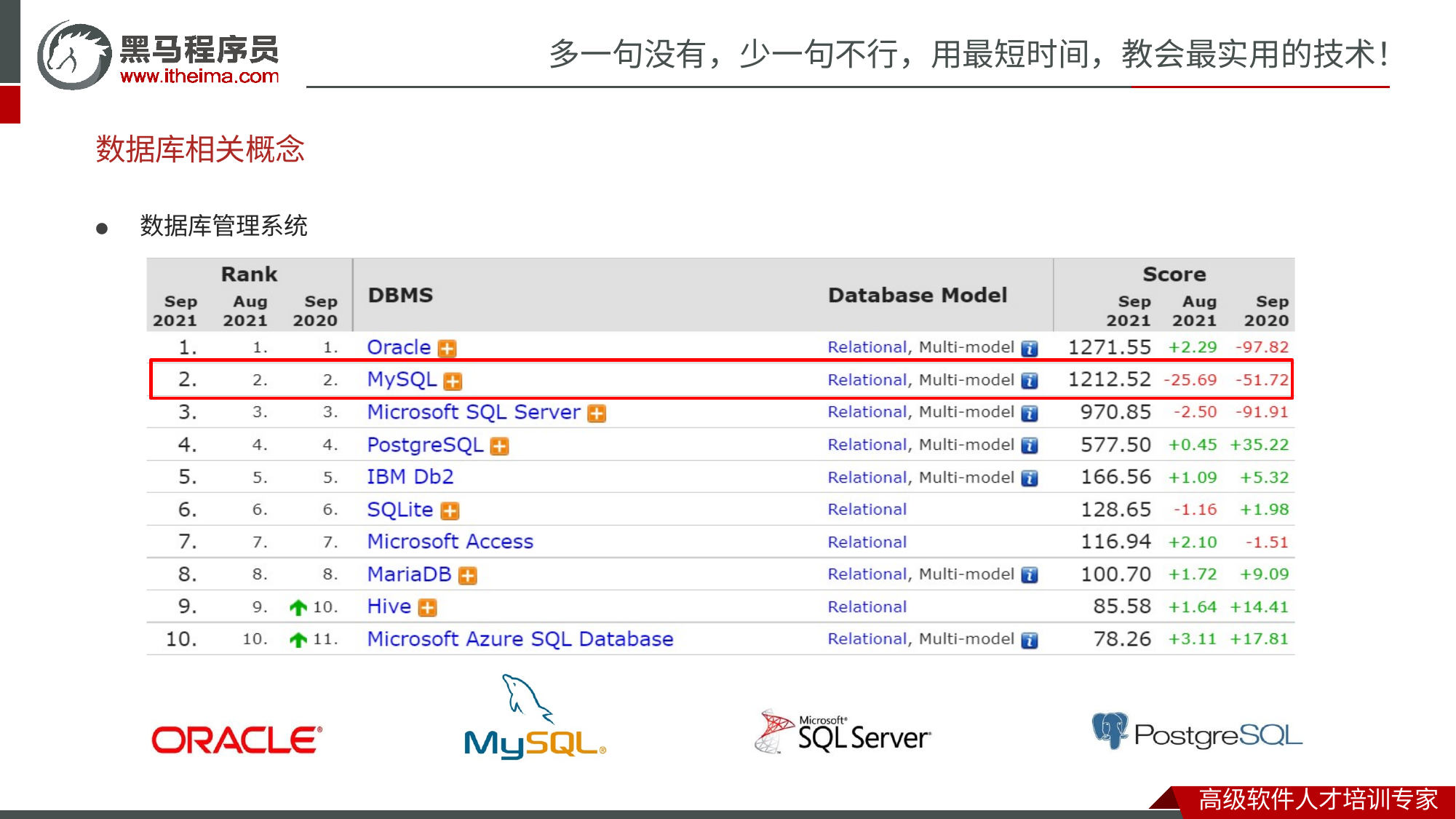

# 多一句没有，少一句不行，用最短时间，教会最实用的技术！

数据库相关概念

⚫	数据库管理系统

高级软件人才培训专家